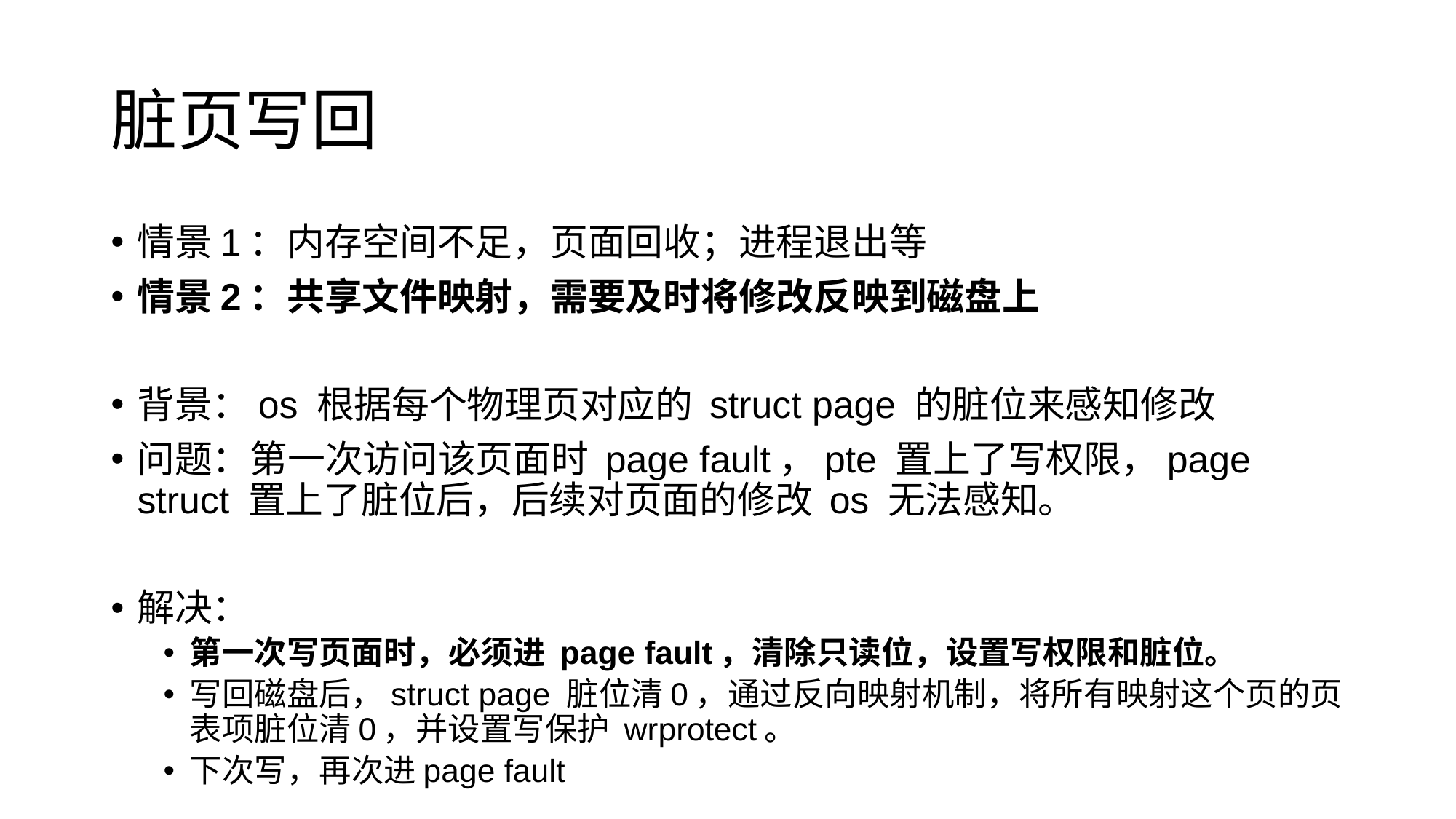

# 脏页写回
情景1：内存空间不足，页面回收；进程退出等
情景2：共享文件映射，需要及时将修改反映到磁盘上

背景：os 根据每个物理页对应的 struct page 的脏位来感知修改
问题：第一次访问该页面时 page fault，pte 置上了写权限，page struct 置上了脏位后，后续对页面的修改 os 无法感知。

解决：
第一次写页面时，必须进 page fault，清除只读位，设置写权限和脏位。
写回磁盘后，struct page 脏位清0，通过反向映射机制，将所有映射这个页的页表项脏位清0，并设置写保护 wrprotect。
下次写，再次进page fault